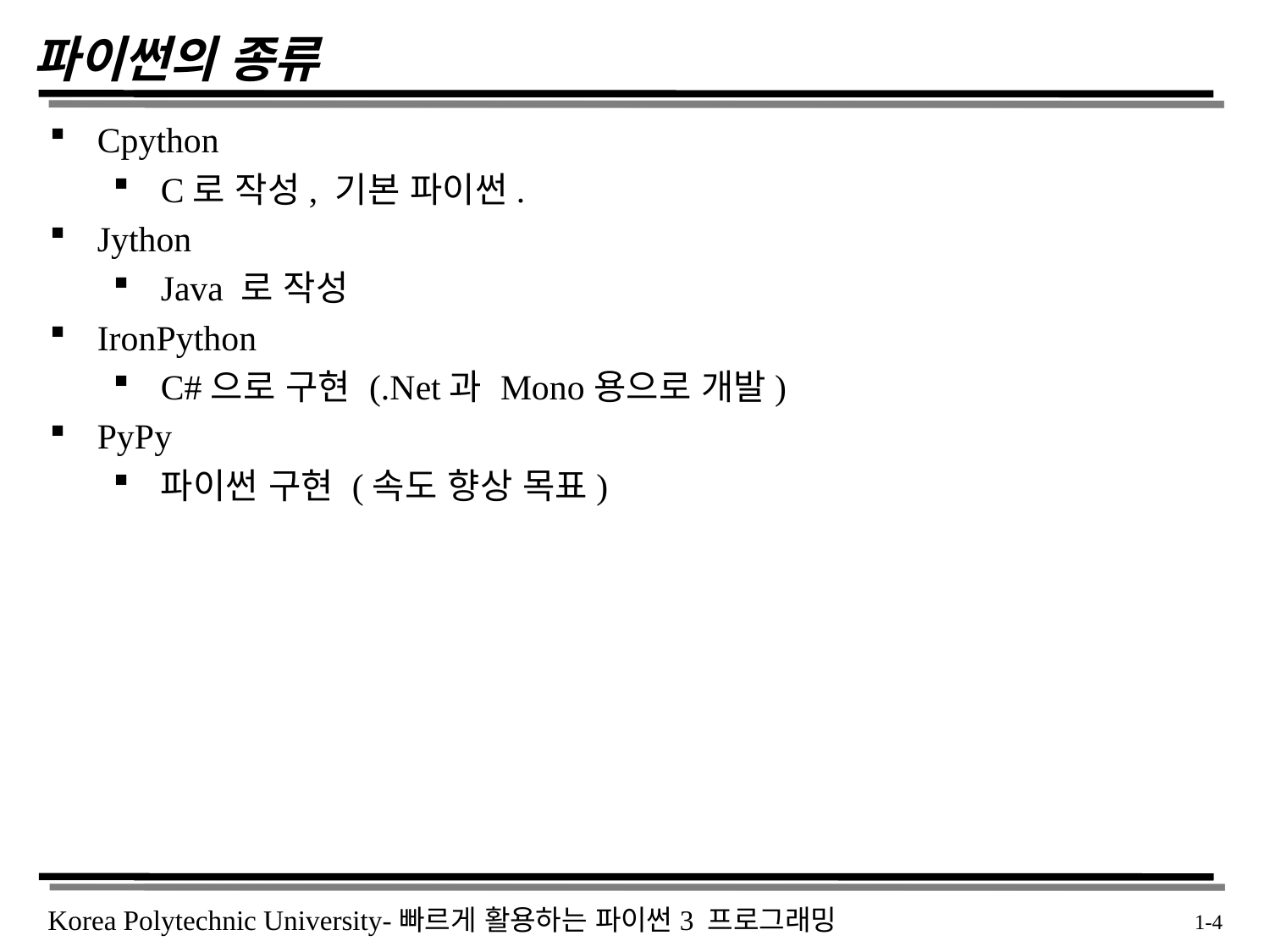

# 파이썬의 종류
Cpython
C로 작성, 기본 파이썬.
Jython
Java 로 작성
IronPython
C#으로 구현 (.Net과 Mono용으로 개발)
PyPy
파이썬 구현 (속도 향상 목표)
 1-4